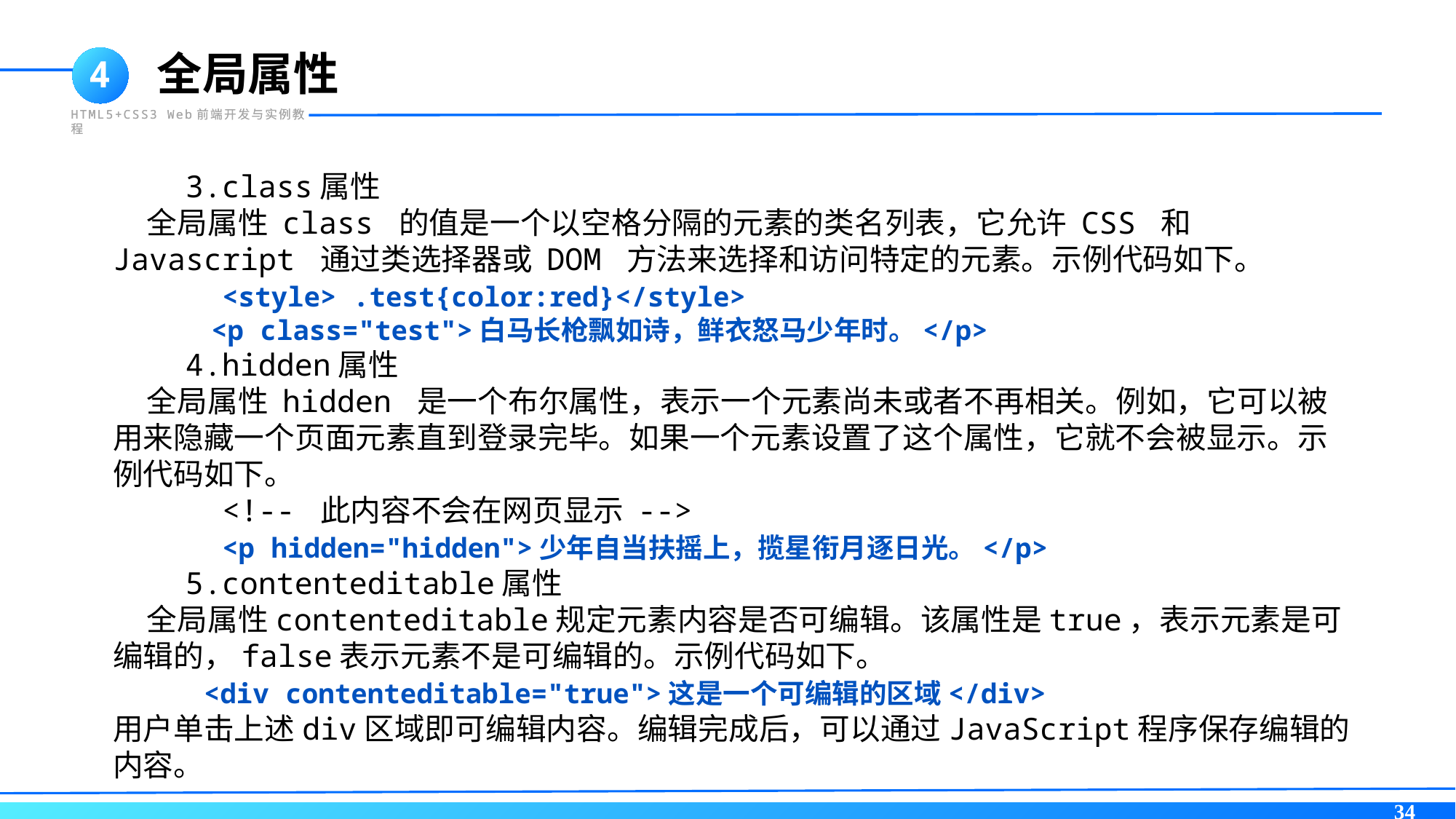

全局属性
4
HTML5+CSS3 Web前端开发与实例教程
    3.class属性
    全局属性 class 的值是一个以空格分隔的元素的类名列表，它允许 CSS 和 Javascript 通过类选择器或 DOM 方法来选择和访问特定的元素。示例代码如下。
      <style> .test{color:red}</style>
      <p class="test">白马长枪飘如诗，鲜衣怒马少年时。</p>
    4.hidden属性
    全局属性 hidden 是一个布尔属性，表示一个元素尚未或者不再相关。例如，它可以被用来隐藏一个页面元素直到登录完毕。如果一个元素设置了这个属性，它就不会被显示。示例代码如下。
      <!-- 此内容不会在网页显示 -->
      <p hidden="hidden">少年自当扶摇上，揽星衔月逐日光。</p>
    5.contenteditable属性
    全局属性contenteditable规定元素内容是否可编辑。该属性是true，表示元素是可编辑的，false表示元素不是可编辑的。示例代码如下。
     <div contenteditable="true">这是一个可编辑的区域</div>
用户单击上述div区域即可编辑内容。编辑完成后，可以通过JavaScript程序保存编辑的内容。

34